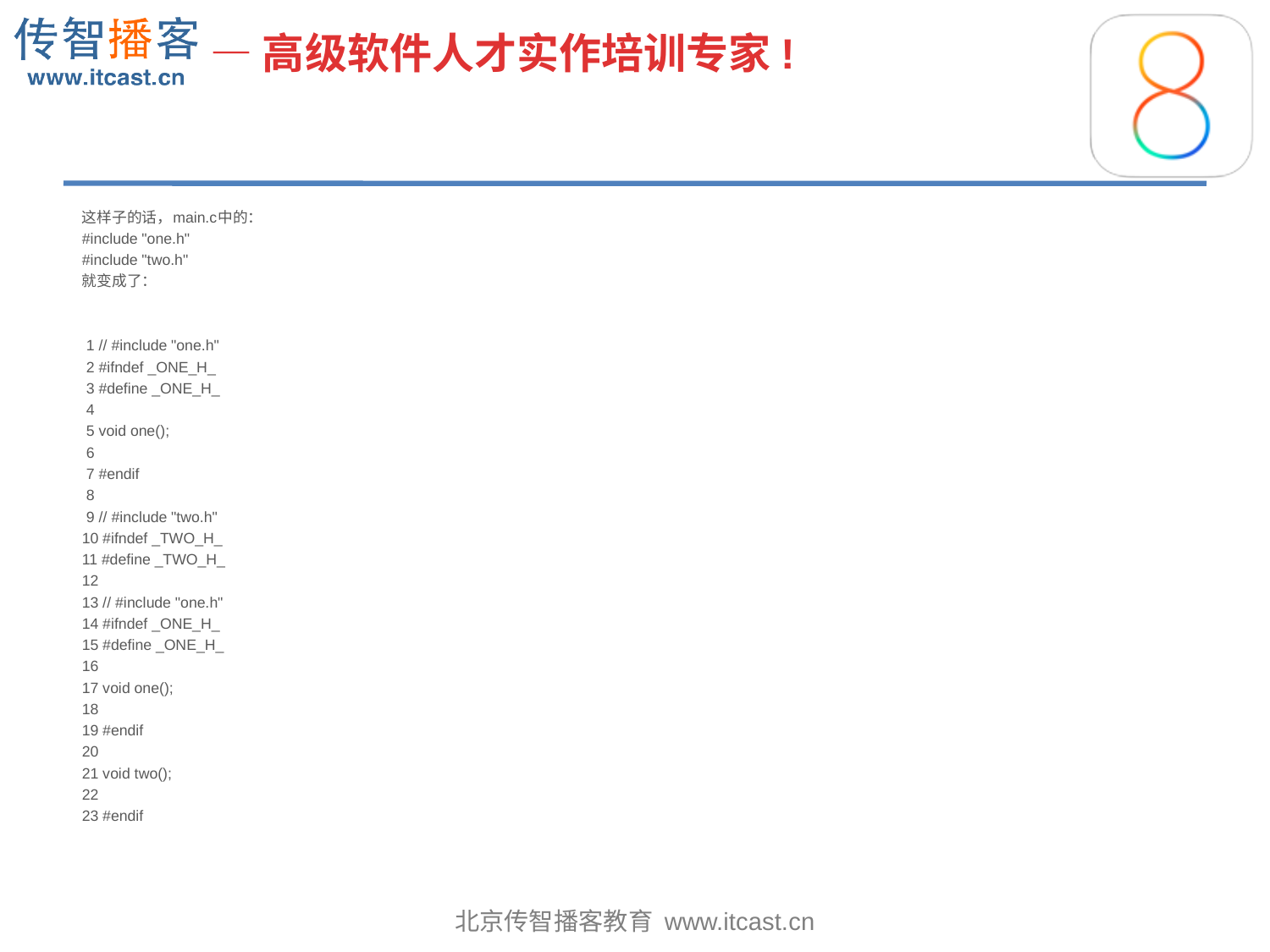

#
这样子的话，main.c中的：
#include "one.h"
#include "two.h"
就变成了：

 1 // #include "one.h"
 2 #ifndef _ONE_H_
 3 #define _ONE_H_
 4
 5 void one();
 6
 7 #endif
 8
 9 // #include "two.h"
10 #ifndef _TWO_H_
11 #define _TWO_H_
12
13 // #include "one.h"
14 #ifndef _ONE_H_
15 #define _ONE_H_
16
17 void one();
18
19 #endif
20
21 void two();
22
23 #endif